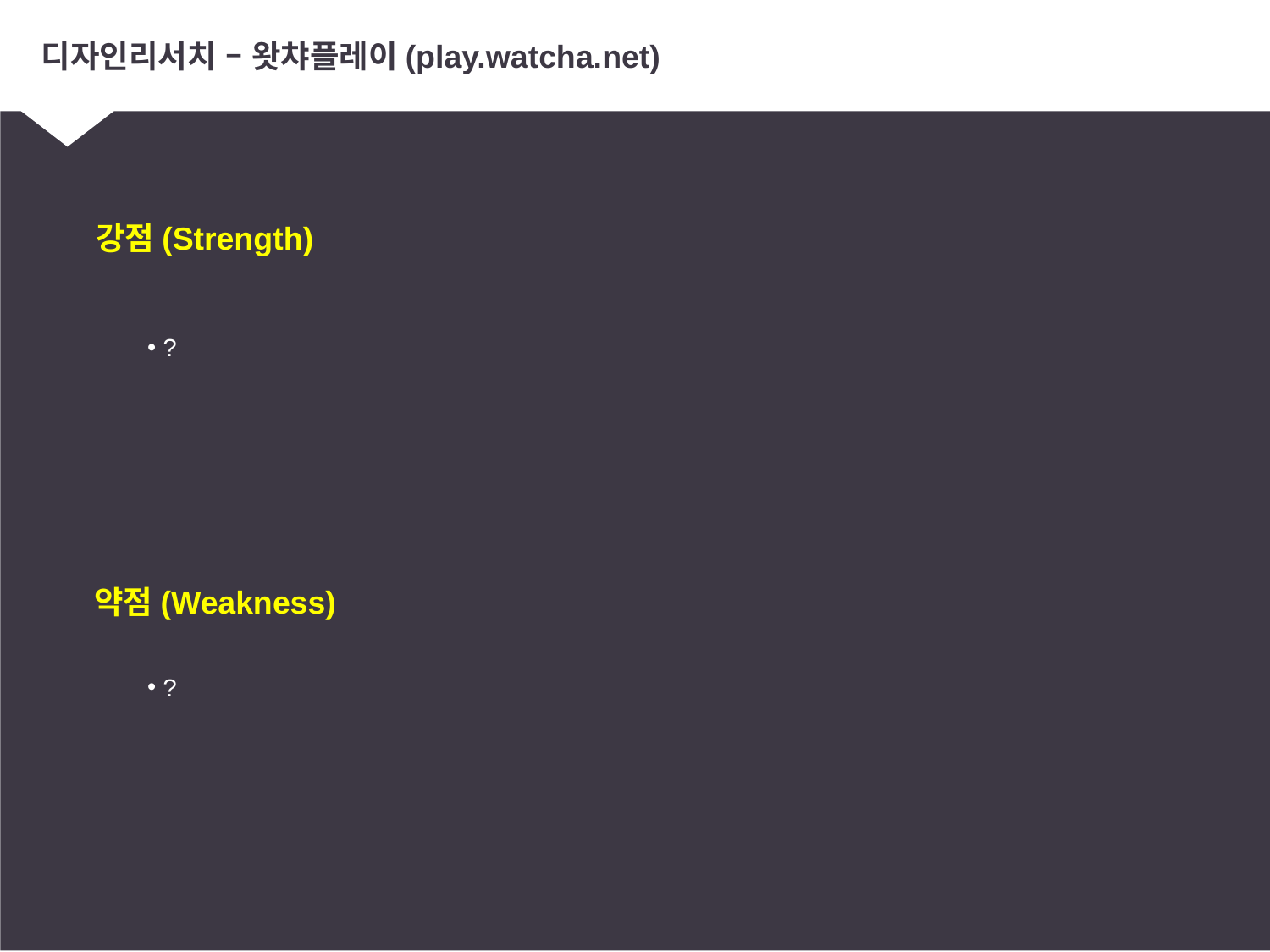

# 디자인리서치 – 왓챠플레이(play.watcha.net)
강점(Strength)
 ?
약점(Weakness)
 ?